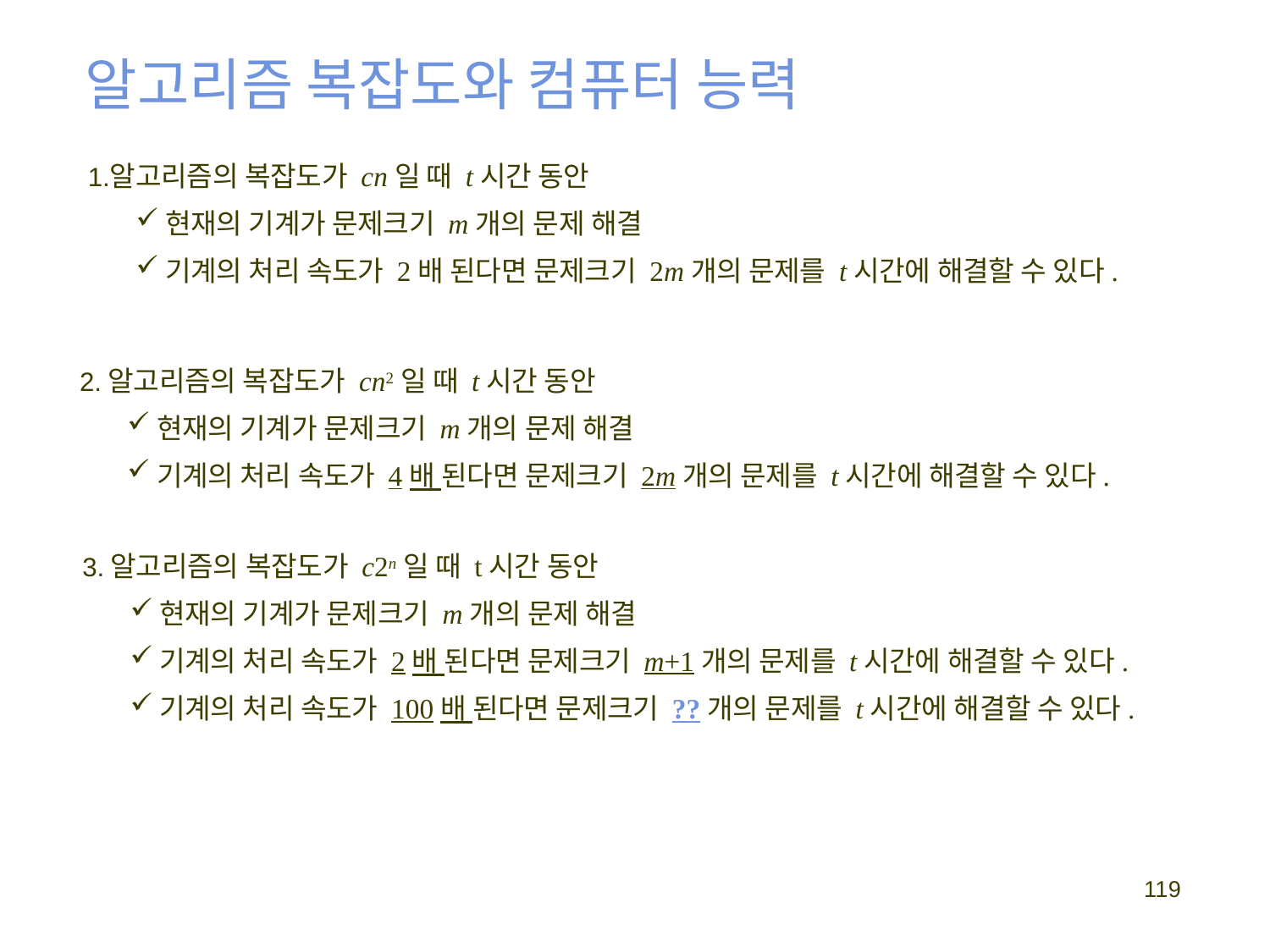

# 알고리즘 복잡도와 컴퓨터 능력
알고리즘의 복잡도가 cn일 때 t시간 동안
현재의 기계가 문제크기 m개의 문제 해결
기계의 처리 속도가 2배 된다면 문제크기 2m개의 문제를 t시간에 해결할 수 있다.

알고리즘의 복잡도가 cn2일 때 t시간 동안
현재의 기계가 문제크기 m개의 문제 해결
기계의 처리 속도가 4배 된다면 문제크기 2m개의 문제를 t시간에 해결할 수 있다.

알고리즘의 복잡도가 c2n일 때 t시간 동안
현재의 기계가 문제크기 m개의 문제 해결
기계의 처리 속도가 2배 된다면 문제크기 m+1개의 문제를 t시간에 해결할 수 있다.
기계의 처리 속도가 100배 된다면 문제크기 ??개의 문제를 t시간에 해결할 수 있다.
119